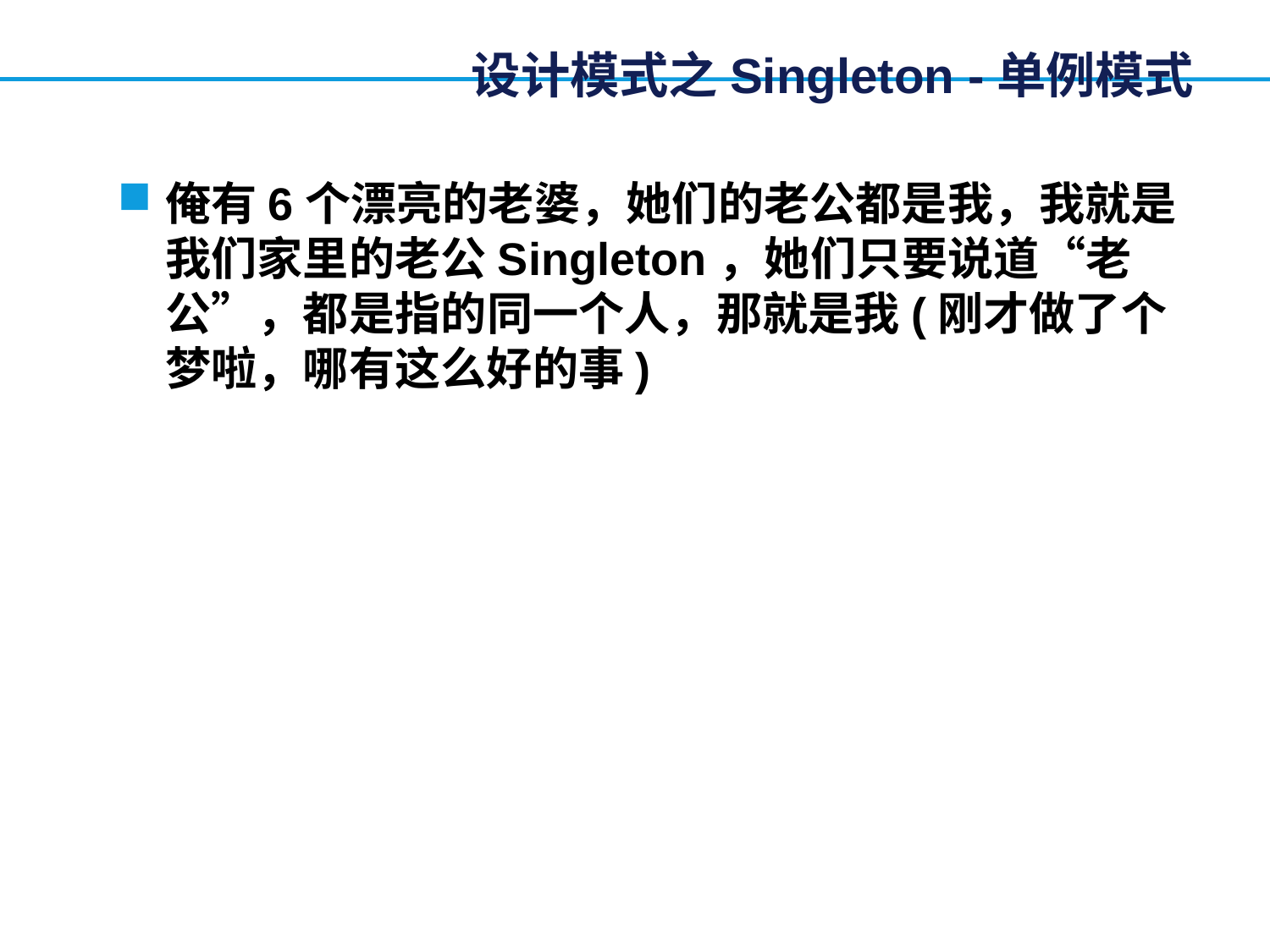

# 设计模式之Singleton -单例模式
俺有6个漂亮的老婆，她们的老公都是我，我就是我们家里的老公Singleton，她们只要说道“老公”，都是指的同一个人，那就是我(刚才做了个梦啦，哪有这么好的事)